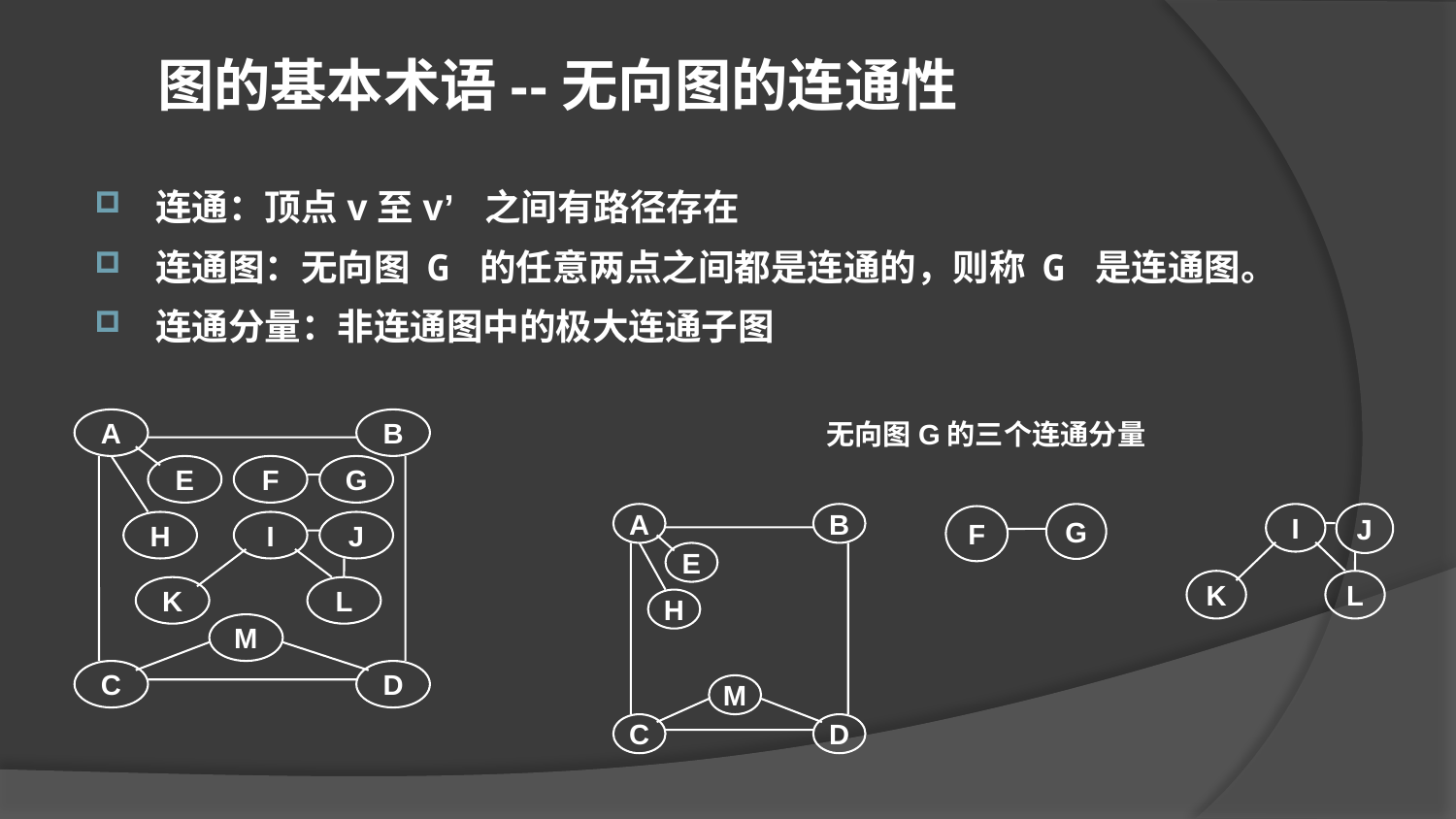

图的基本术语--无向图的连通性
连通：顶点v至v’ 之间有路径存在
连通图：无向图 G 的任意两点之间都是连通的，则称 G 是连通图。
连通分量：非连通图中的极大连通子图

A
B

E
F
G

H
I
J

K
L
M

C
D

无向图G的三个连通分量
A
B

E

H
M

C
D

G
F

I

K
L
J